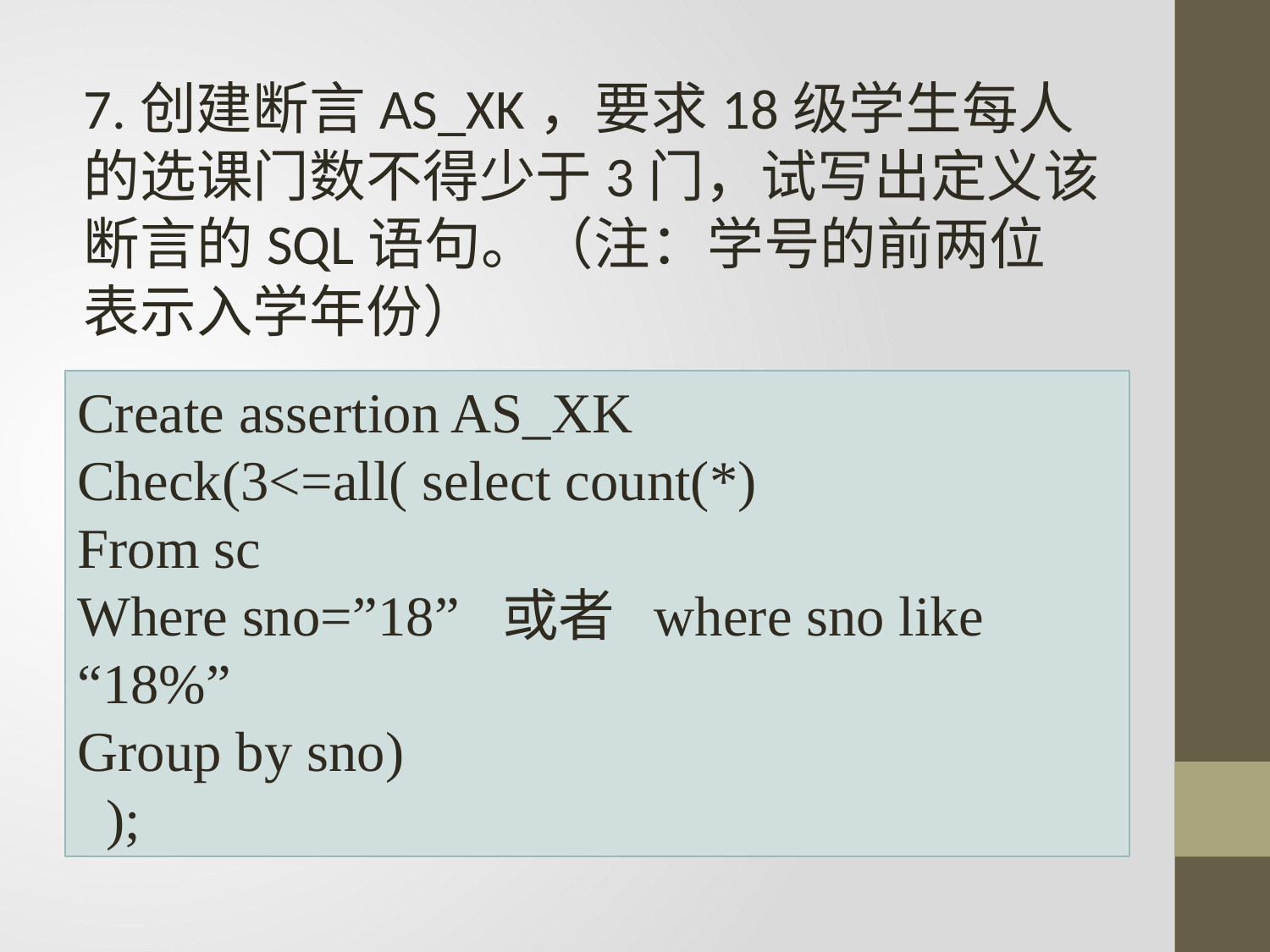

7.创建断言AS_XK，要求18级学生每人的选课门数不得少于3门，试写出定义该断言的SQL语句。（注：学号的前两位表示入学年份）
Create assertion AS_XK
Check(3<=all( select count(*)
From sc
Where sno=”18”  或者  where sno like “18%”
Group by sno)
  );